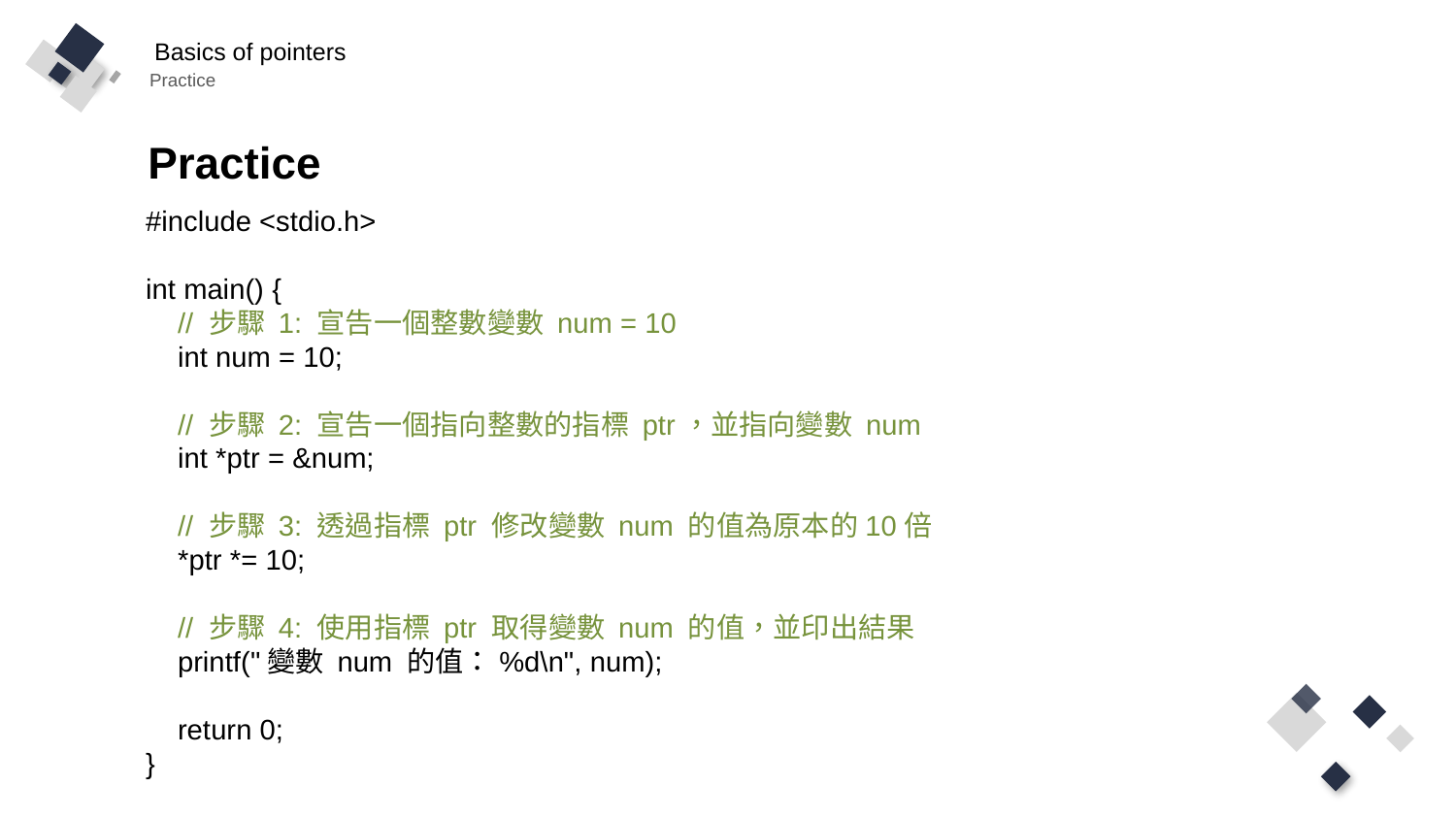

Basics of pointers

Practice
Practice

#include <stdio.h>

int main() {
    // 步驟 1: 宣告一個整數變數 num = 10
    int num = 10;

    // 步驟 2: 宣告一個指向整數的指標 ptr，並指向變數 num
    int *ptr = &num;

    // 步驟 3: 透過指標 ptr 修改變數 num 的值為原本的10倍
    *ptr *= 10;

    // 步驟 4: 使用指標 ptr 取得變數 num 的值，並印出結果
    printf("變數 num 的值：%d\n", num);

    return 0;
}
标题内	容

标题内	容
单击此处添加文字阐述，添加简短问题说明文字